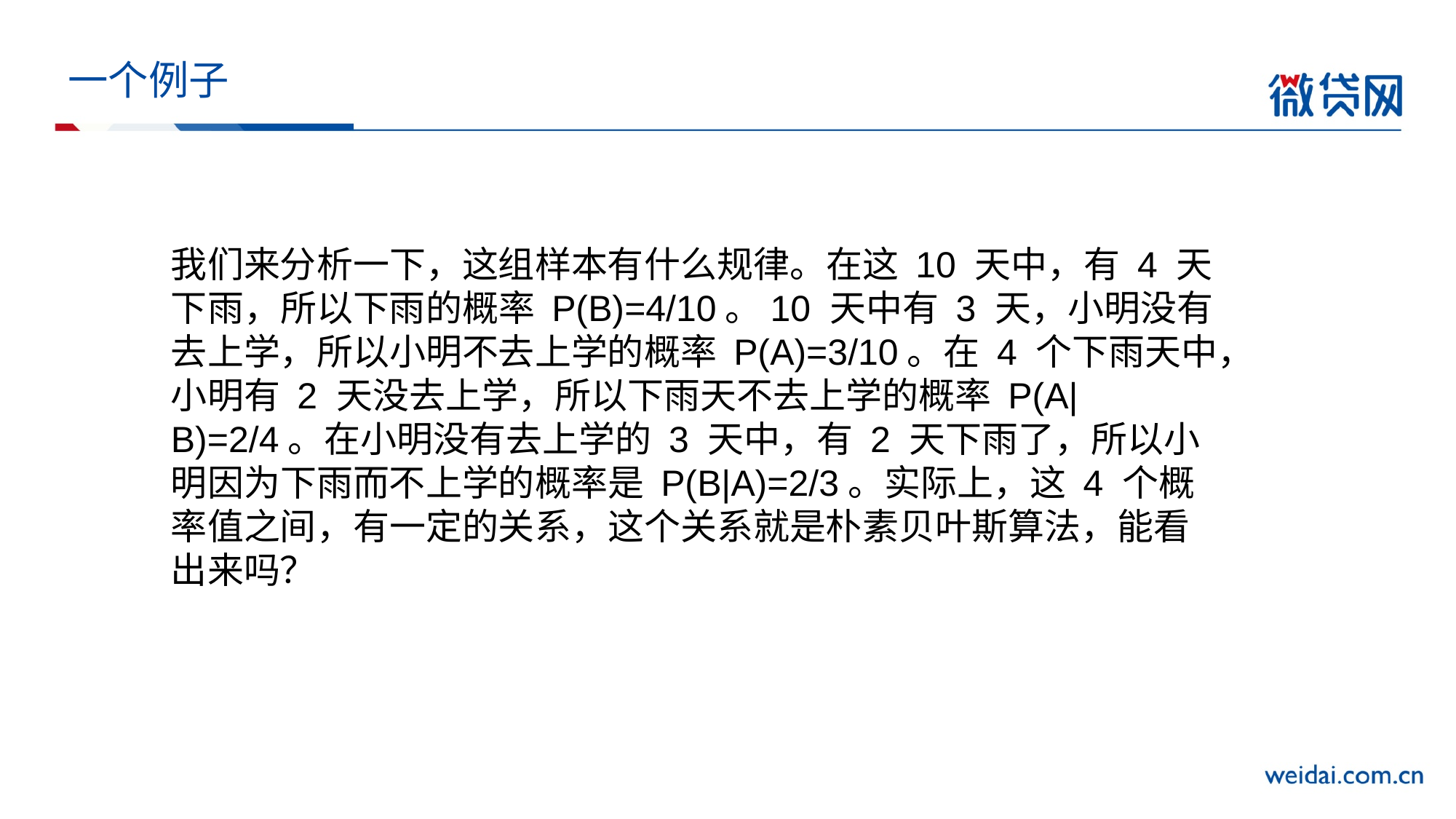

# 一个例子
我们来分析一下，这组样本有什么规律。在这 10 天中，有 4 天下雨，所以下雨的概率 P(B)=4/10。10 天中有 3 天，小明没有去上学，所以小明不去上学的概率 P(A)=3/10。在 4 个下雨天中，小明有 2 天没去上学，所以下雨天不去上学的概率 P(A|B)=2/4。在小明没有去上学的 3 天中，有 2 天下雨了，所以小明因为下雨而不上学的概率是 P(B|A)=2/3。实际上，这 4 个概率值之间，有一定的关系，这个关系就是朴素贝叶斯算法，能看出来吗？